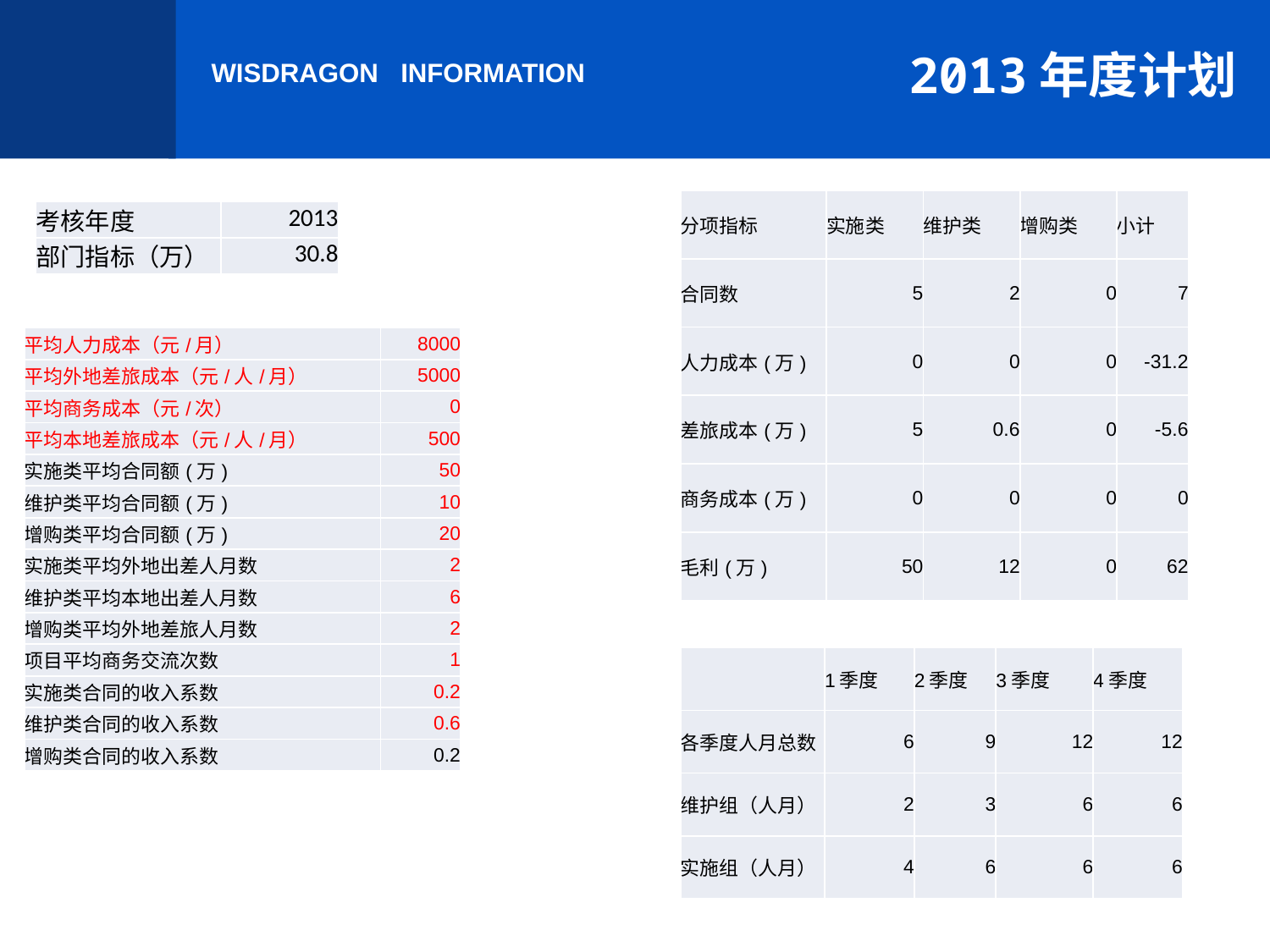

2013年度计划
| 分项指标 | 实施类 | 维护类 | 增购类 | 小计 |
| --- | --- | --- | --- | --- |
| 合同数 | 5 | 2 | 0 | 7 |
| 人力成本(万) | 0 | 0 | 0 | -31.2 |
| 差旅成本(万) | 5 | 0.6 | 0 | -5.6 |
| 商务成本(万) | 0 | 0 | 0 | 0 |
| 毛利(万) | 50 | 12 | 0 | 62 |
| 考核年度 | 2013 |
| --- | --- |
| 部门指标（万） | 30.8 |
| 平均人力成本（元/月） | 8000 |
| --- | --- |
| 平均外地差旅成本（元/人/月） | 5000 |
| 平均商务成本（元/次） | 0 |
| 平均本地差旅成本（元/人/月） | 500 |
| 实施类平均合同额(万) | 50 |
| 维护类平均合同额(万) | 10 |
| 增购类平均合同额(万) | 20 |
| 实施类平均外地出差人月数 | 2 |
| 维护类平均本地出差人月数 | 6 |
| 增购类平均外地差旅人月数 | 2 |
| 项目平均商务交流次数 | 1 |
| 实施类合同的收入系数 | 0.2 |
| 维护类合同的收入系数 | 0.6 |
| 增购类合同的收入系数 | 0.2 |
|  | 1季度 | 2季度 | 3季度 | 4季度 |
| --- | --- | --- | --- | --- |
| 各季度人月总数 | 6 | 9 | 12 | 12 |
| 维护组（人月） | 2 | 3 | 6 | 6 |
| 实施组（人月） | 4 | 6 | 6 | 6 |